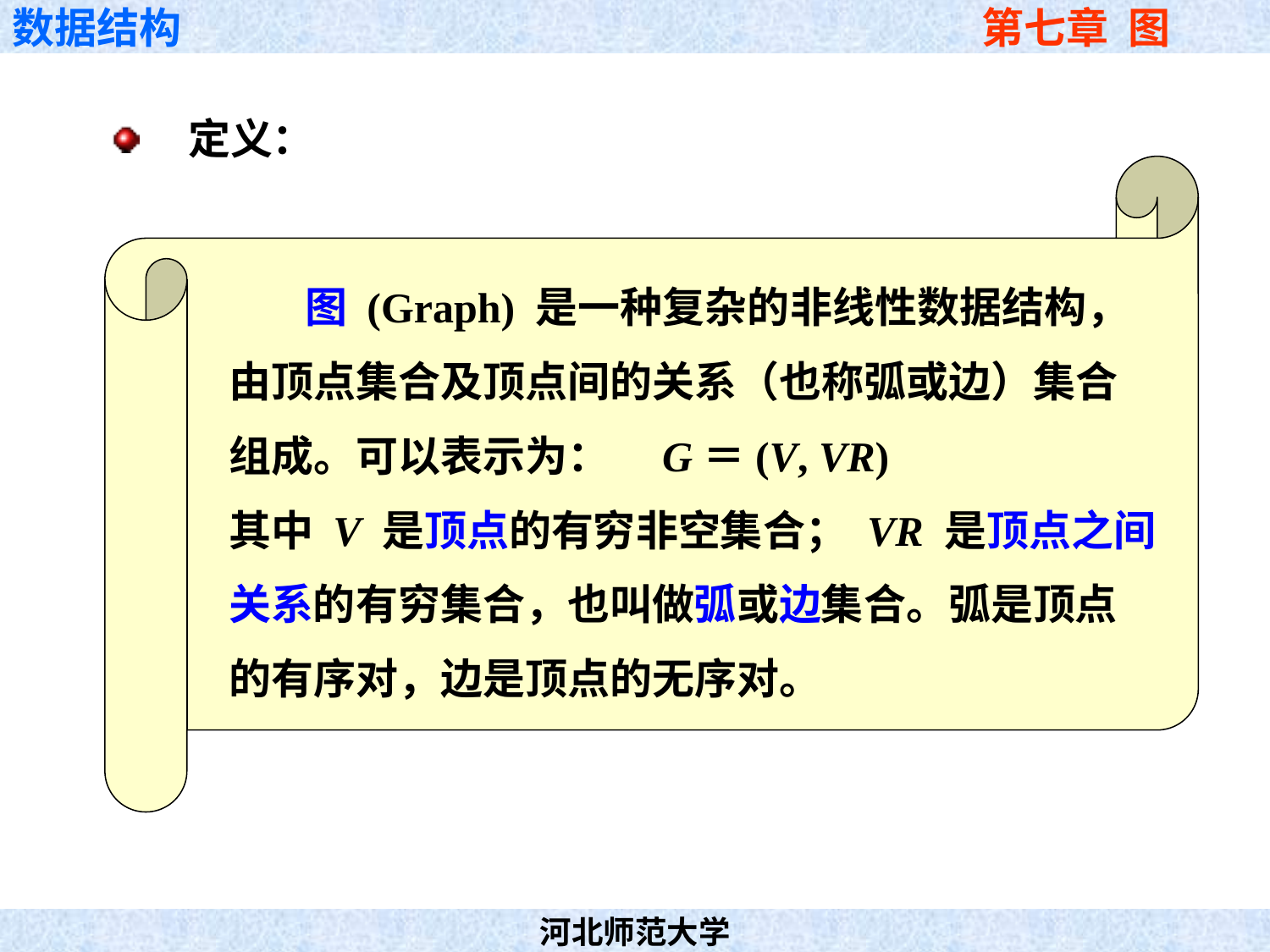

定义：
          图 (Graph) 是一种复杂的非线性数据结构，
  由顶点集合及顶点间的关系（也称弧或边）集合
  组成。可以表示为：　G＝(V, VR)
  其中 V 是顶点的有穷非空集合； VR 是顶点之间
  关系的有穷集合，也叫做弧或边集合。弧是顶点
  的有序对，边是顶点的无序对。